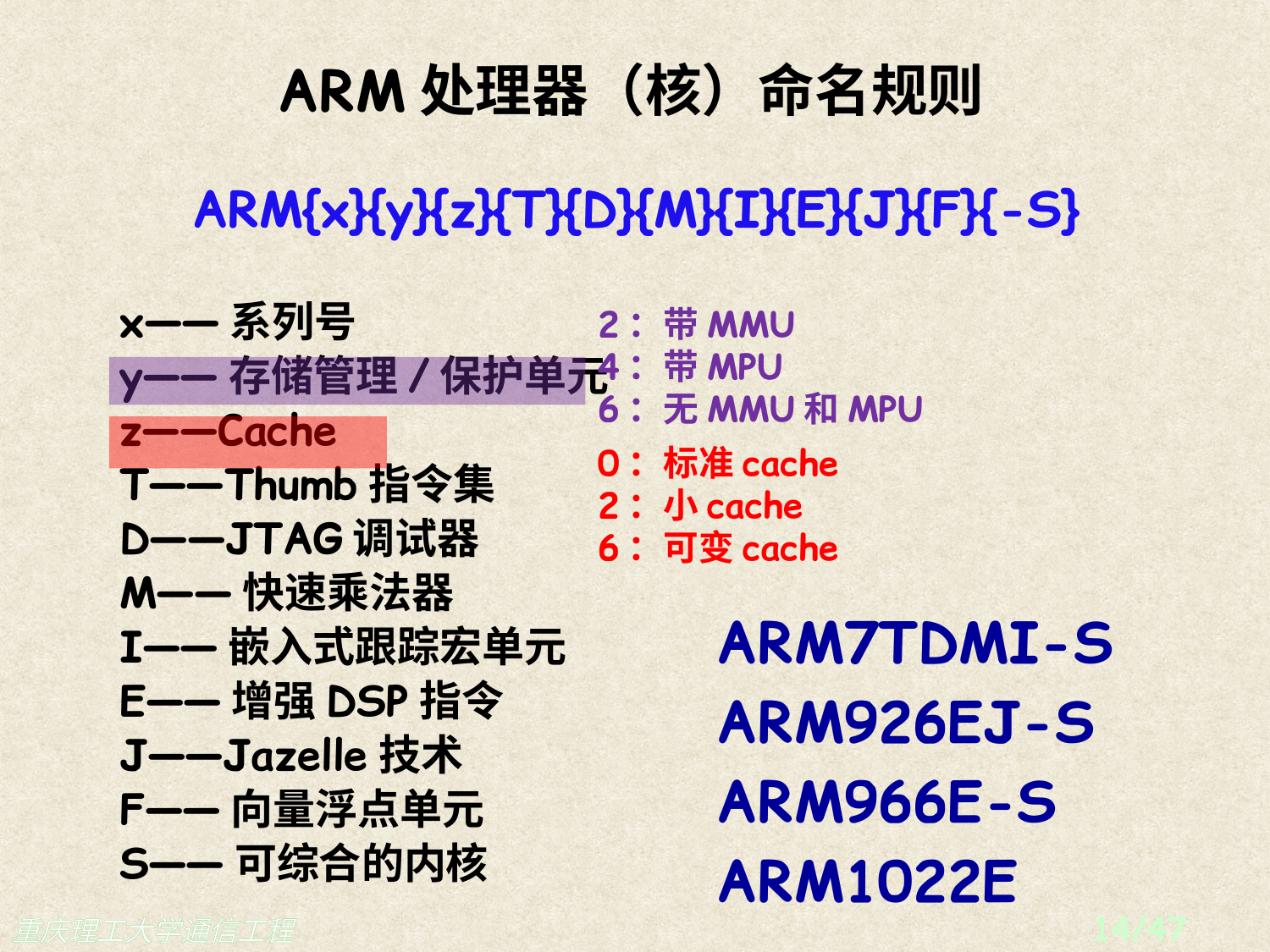

# ARM处理器（核）命名规则
ARM{x}{y}{z}{T}{D}{M}{I}{E}{J}{F}{-S}

x——系列号
y——存储管理/保护单元
z——Cache
T——Thumb指令集
D——JTAG调试器
M——快速乘法器
I——嵌入式跟踪宏单元
E——增强DSP指令
J——Jazelle技术
F——向量浮点单元
S——可综合的内核
2：带MMU
4：带MPU
6：无MMU和MPU

0：标准cache
2：小cache
6：可变cache
ARM7TDMI-S
ARM926EJ-S
ARM966E-S
ARM1022E